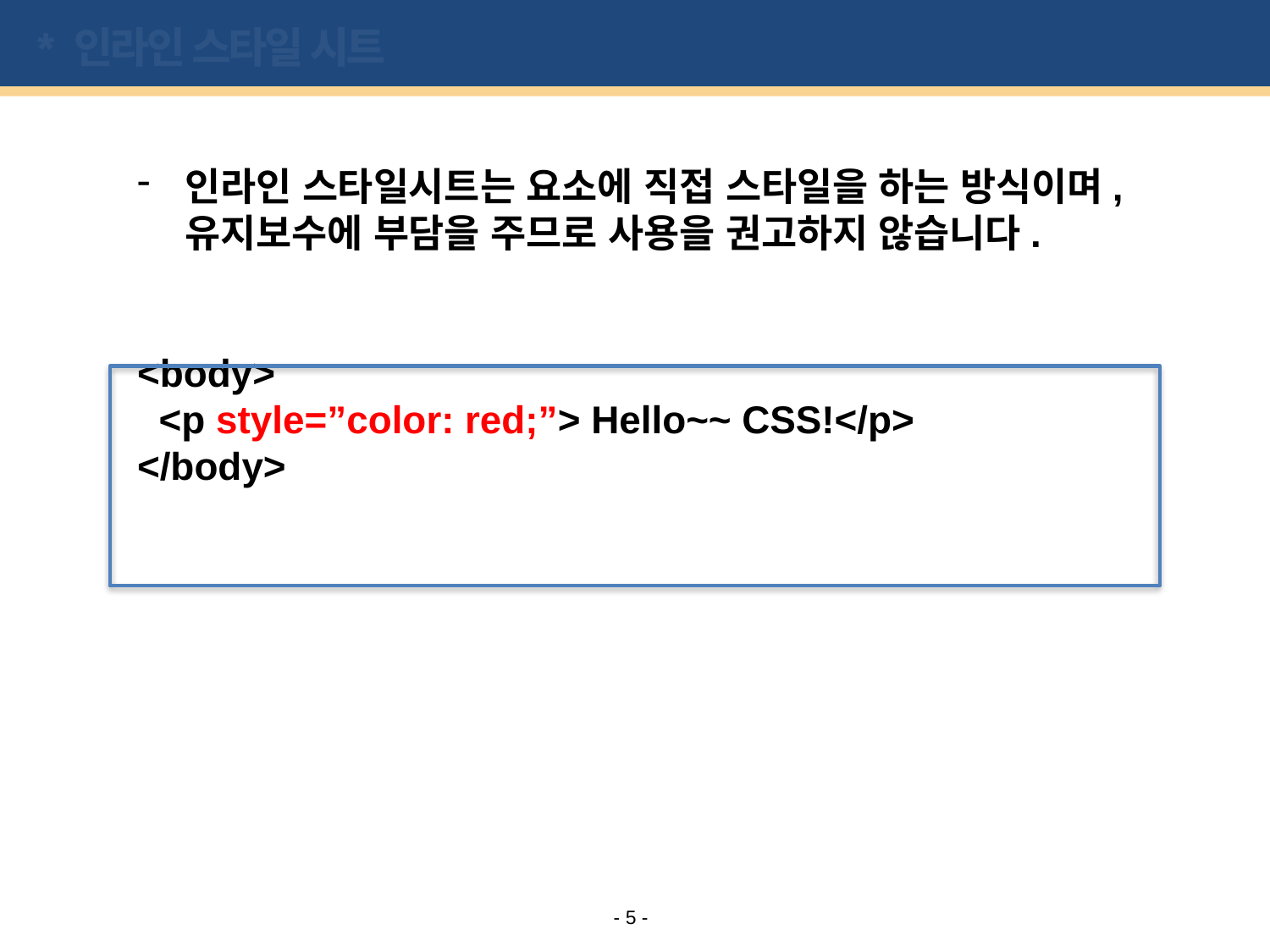

# * 인라인 스타일 시트
인라인 스타일시트는 요소에 직접 스타일을 하는 방식이며, 유지보수에 부담을 주므로 사용을 권고하지 않습니다.

<body>
  <p style=”color: red;”> Hello~~ CSS!</p>
</body>